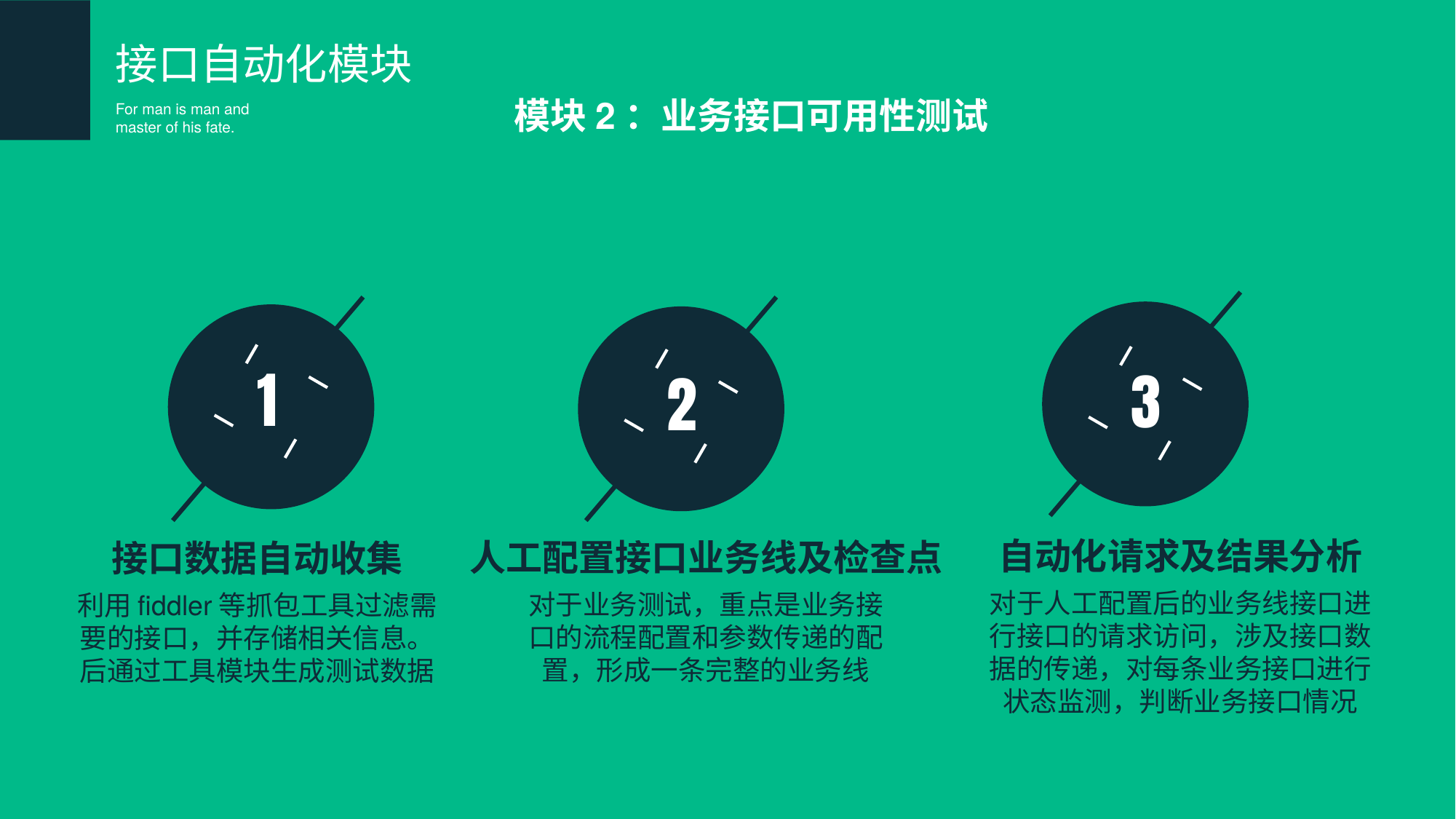

接口自动化模块
For man is man and master of his fate.
模块2：业务接口可用性测试

1

3

2
自动化请求及结果分析
对于人工配置后的业务线接口进行接口的请求访问，涉及接口数据的传递，对每条业务接口进行状态监测，判断业务接口情况
人工配置接口业务线及检查点
对于业务测试，重点是业务接口的流程配置和参数传递的配置，形成一条完整的业务线
接口数据自动收集
利用fiddler等抓包工具过滤需要的接口，并存储相关信息。后通过工具模块生成测试数据